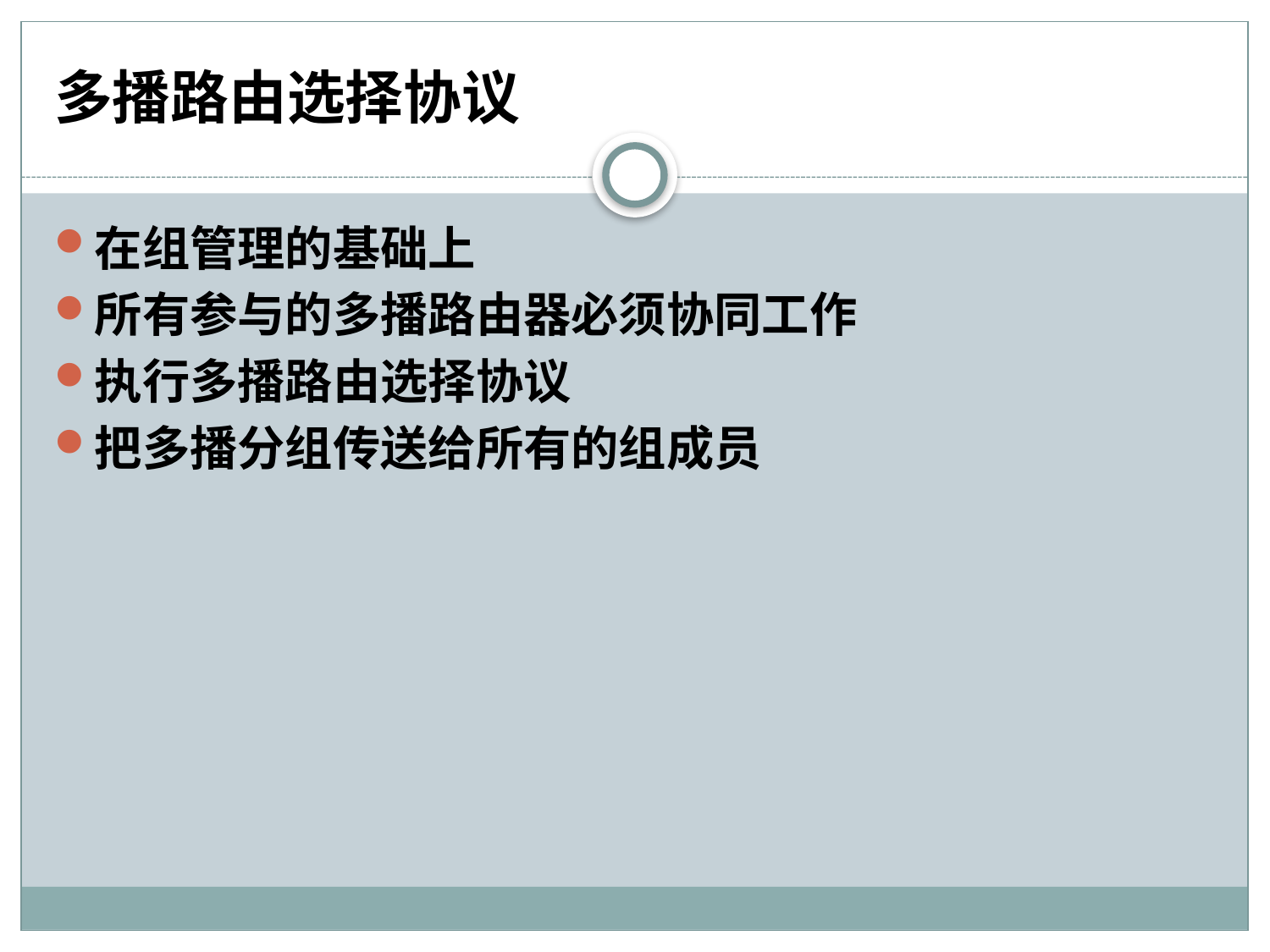

# 多播路由选择协议
在组管理的基础上
所有参与的多播路由器必须协同工作
执行多播路由选择协议
把多播分组传送给所有的组成员